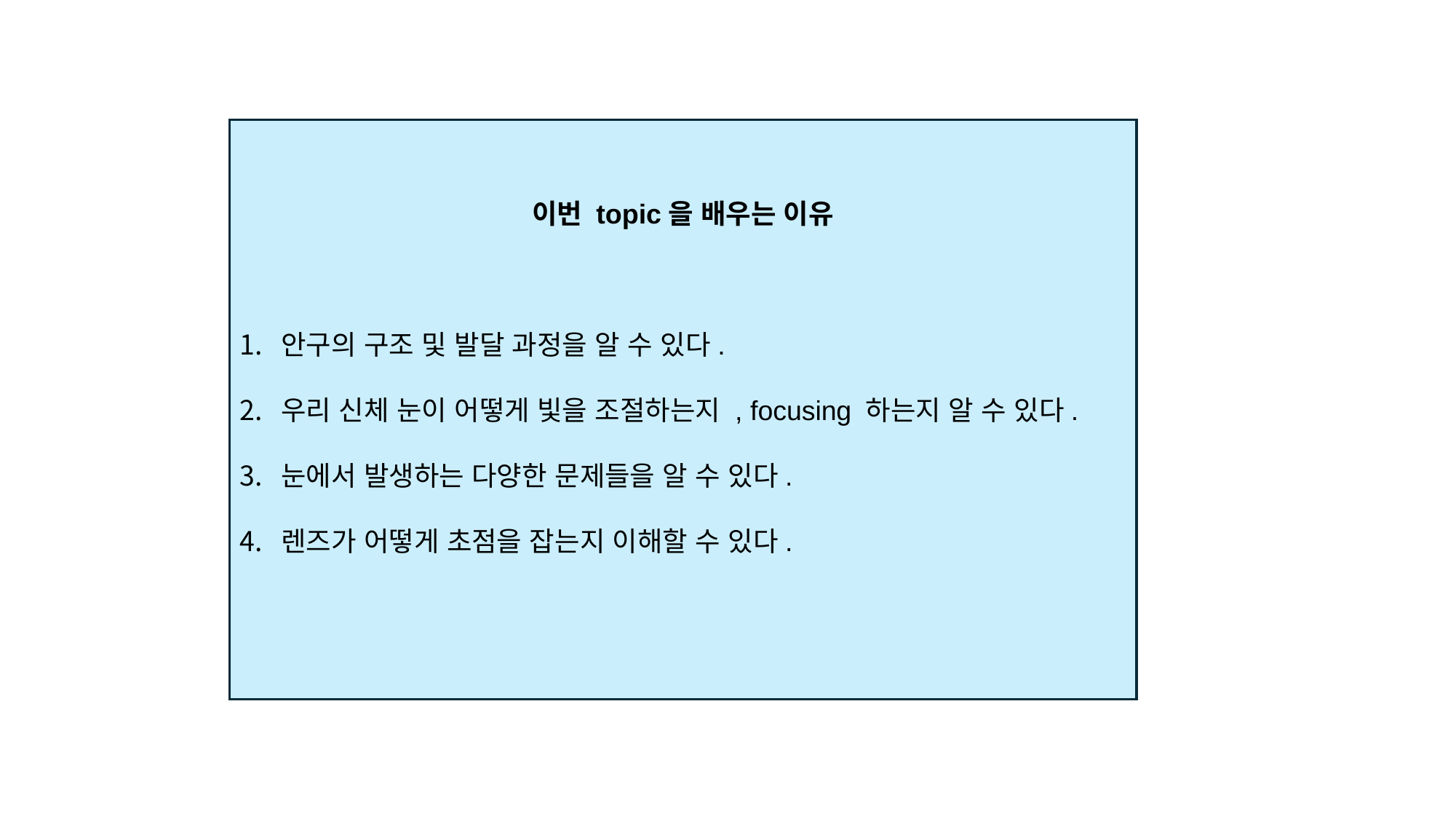

이번 topic을 배우는 이유

안구의 구조 및 발달 과정을 알 수 있다.

우리 신체 눈이 어떻게 빛을 조절하는지 , focusing 하는지 알 수 있다.

눈에서 발생하는 다양한 문제들을 알 수 있다.

렌즈가 어떻게 초점을 잡는지 이해할 수 있다.